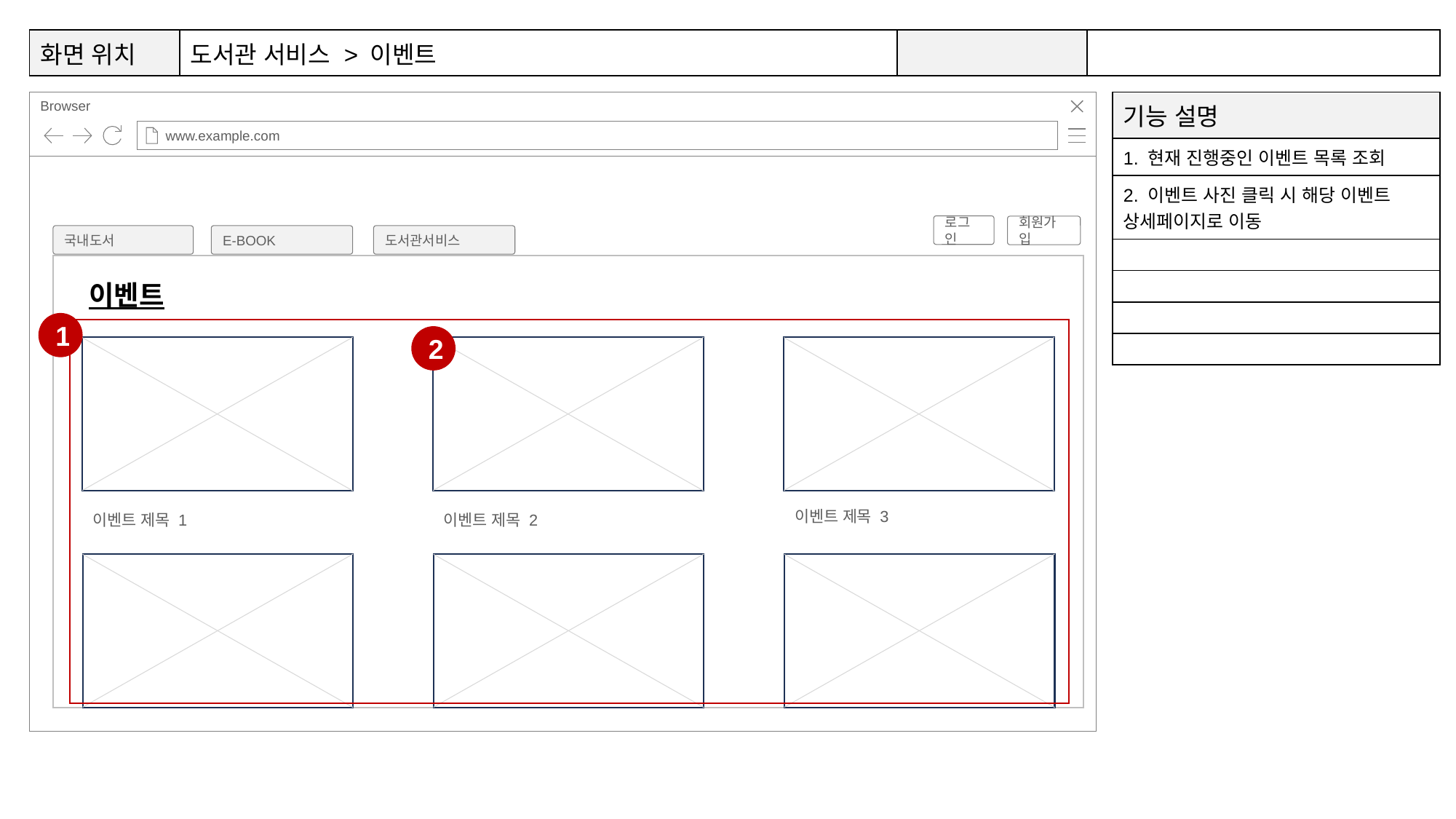

| 화면 위치 | 도서관 서비스 > 이벤트 |  |  |
| --- | --- | --- | --- |
3
4
5
8
9
6
7
| 기능 설명 |
| --- |
| 1. 현재 진행중인 이벤트 목록 조회 |
| 2. 이벤트 사진 클릭 시 해당 이벤트 상세페이지로 이동 |
|  |
|  |
|  |
|  |
로그인
회원가입
국내도서
E-BOOK
도서관서비스

이벤트
1

2

이벤트 제목 3
이벤트 제목 1
이벤트 제목 2